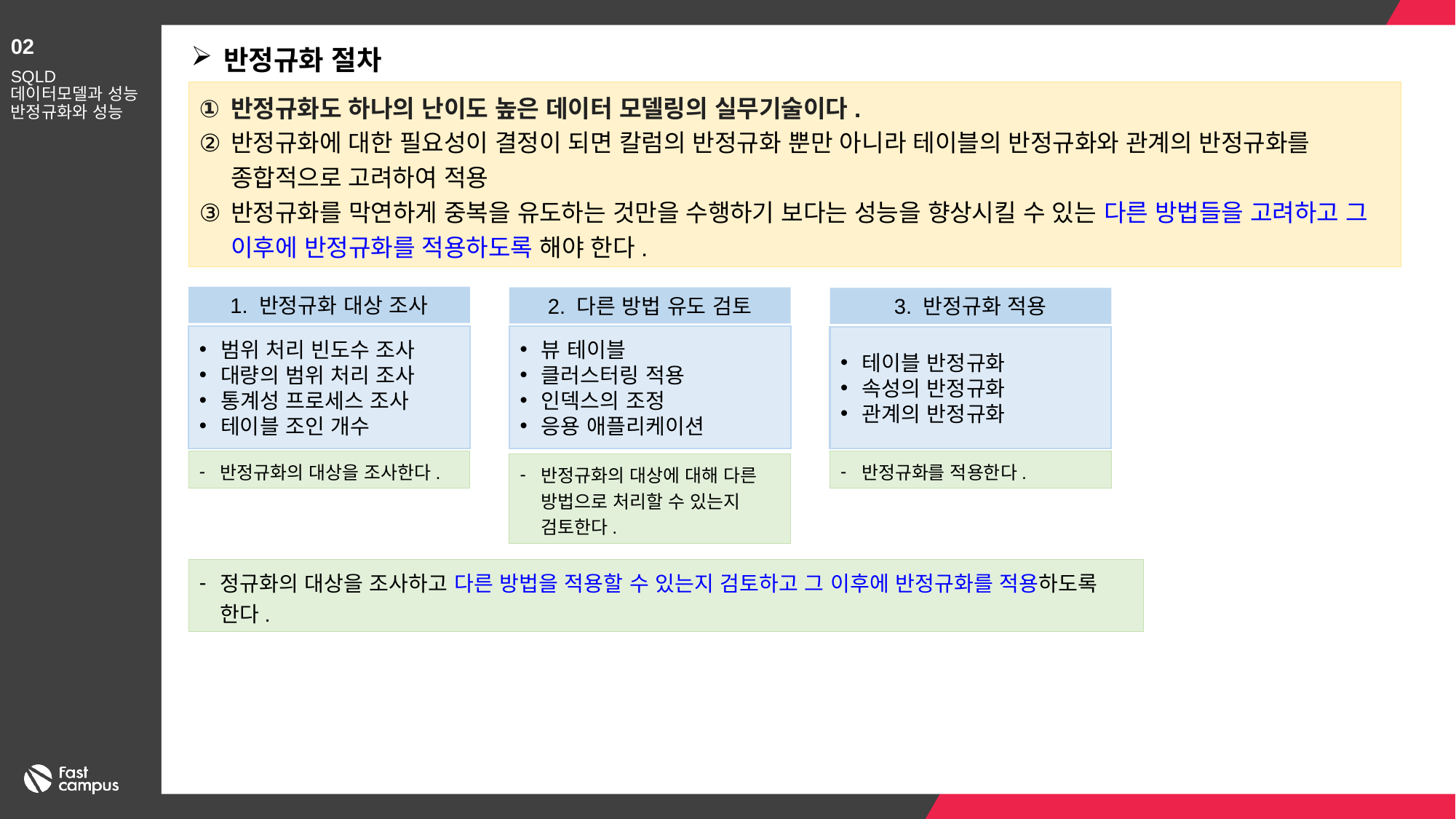

02
반정규화 절차
SQLD
데이터모델과 성능
반정규화와 성능

반정규화도 하나의 난이도 높은 데이터 모델링의 실무기술이다.
반정규화에 대한 필요성이 결정이 되면 칼럼의 반정규화 뿐만 아니라 테이블의 반정규화와 관계의 반정규화를 종합적으로 고려하여 적용
반정규화를 막연하게 중복을 유도하는 것만을 수행하기 보다는 성능을 향상시킬 수 있는 다른 방법들을 고려하고 그 이후에 반정규화를 적용하도록 해야 한다.
1. 반정규화 대상 조사
2. 다른 방법 유도 검토
3. 반정규화 적용
뷰 테이블
클러스터링 적용
인덱스의 조정
응용 애플리케이션
범위 처리 빈도수 조사
대량의 범위 처리 조사
통계성 프로세스 조사
테이블 조인 개수
테이블 반정규화
속성의 반정규화
관계의 반정규화
반정규화의 대상을 조사한다.
반정규화를 적용한다.
반정규화의 대상에 대해 다른 방법으로 처리할 수 있는지 검토한다.
정규화의 대상을 조사하고 다른 방법을 적용할 수 있는지 검토하고 그 이후에 반정규화를 적용하도록 한다.